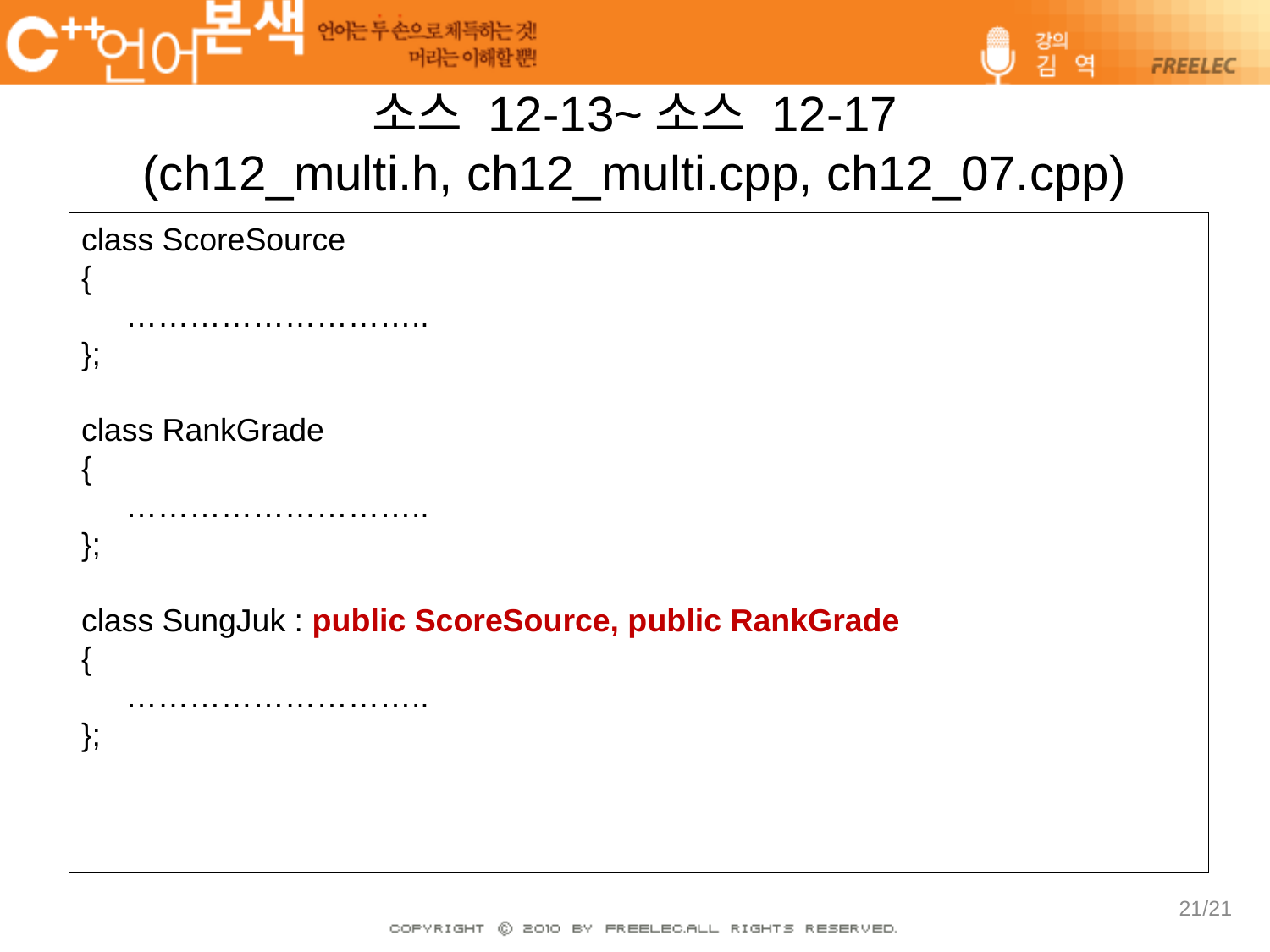

# 소스 12-13~소스 12-17 (ch12_multi.h, ch12_multi.cpp, ch12_07.cpp)
class ScoreSource
{
     ………………………..
};

class RankGrade
{
     ………………………..
};

class SungJuk : public ScoreSource, public RankGrade
{
     ………………………..
};

21/21